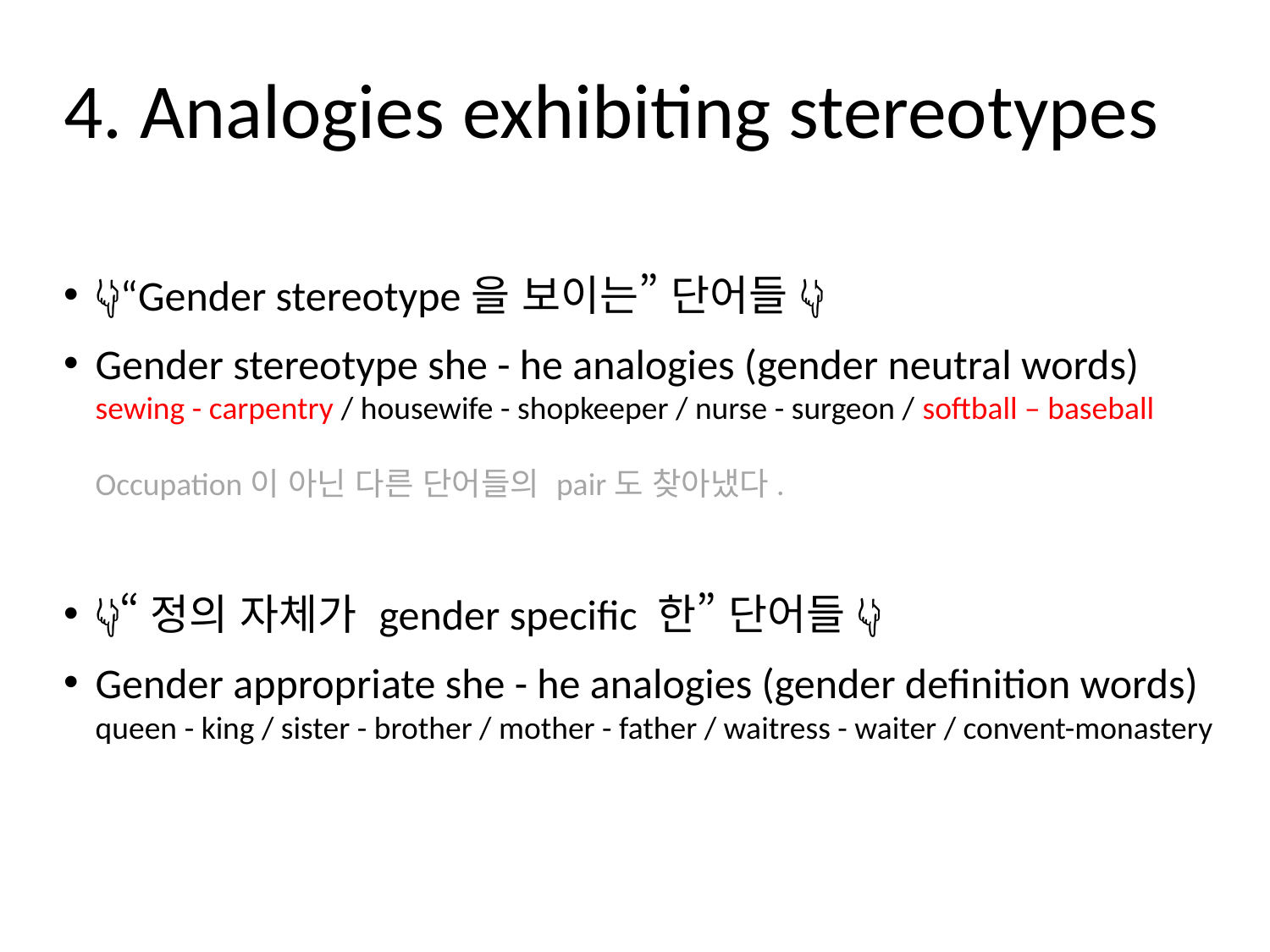

# 4. Analogies exhibiting stereotypes

👇“Gender stereotype을 보이는” 단어들 👇
Gender stereotype she - he analogies (gender neutral words)
sewing - carpentry / housewife - shopkeeper / nurse - surgeon / softball – baseball
Occupation이 아닌 다른 단어들의 pair도 찾아냈다.

👇“정의 자체가 gender specific 한” 단어들 👇
Gender appropriate she - he analogies (gender definition words)
queen - king / sister - brother / mother - father / waitress - waiter / convent-monastery